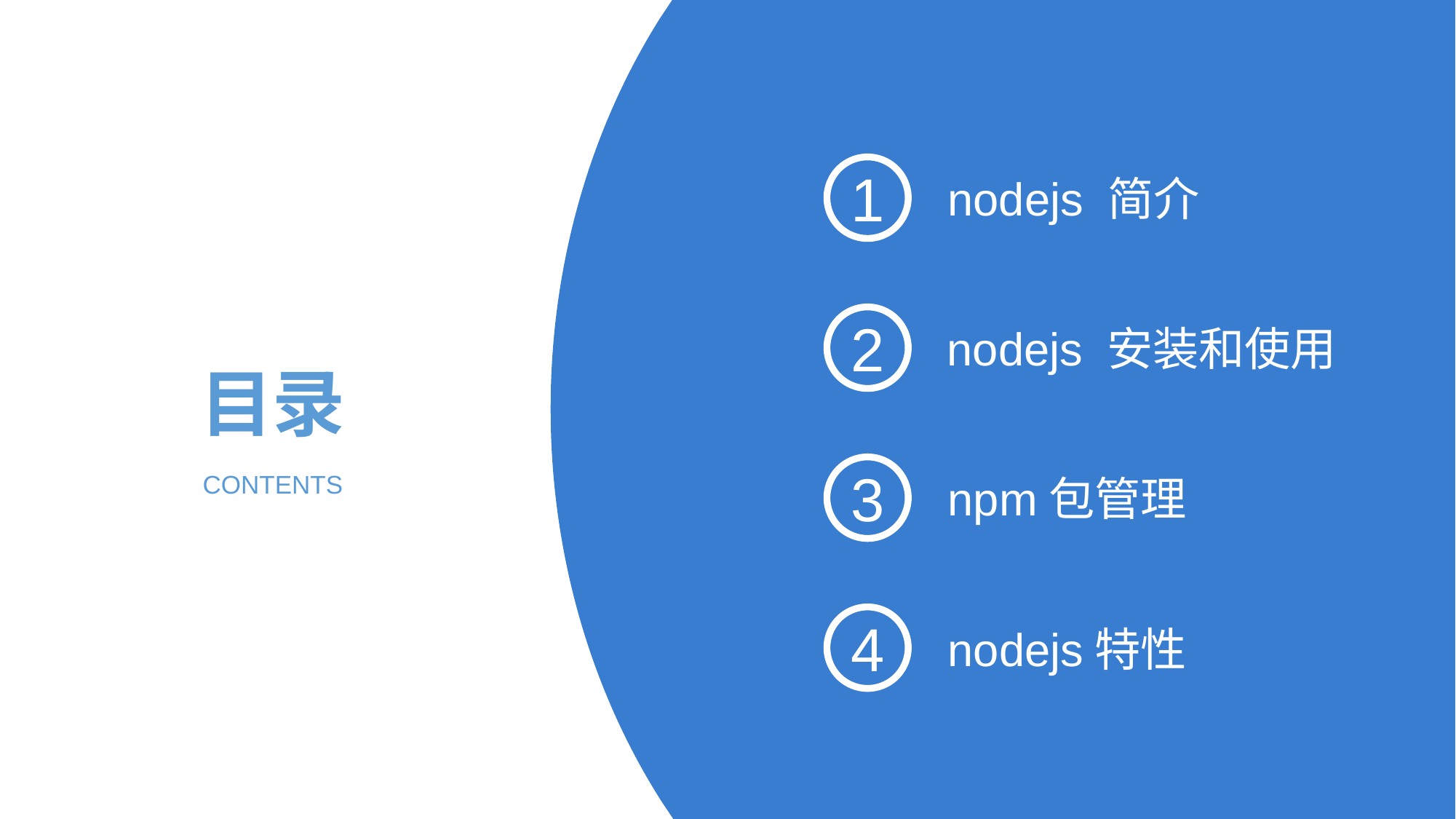

1
nodejs 简介
2
nodejs 安装和使用
目录
CONTENTS
3
npm包管理
4
nodejs特性